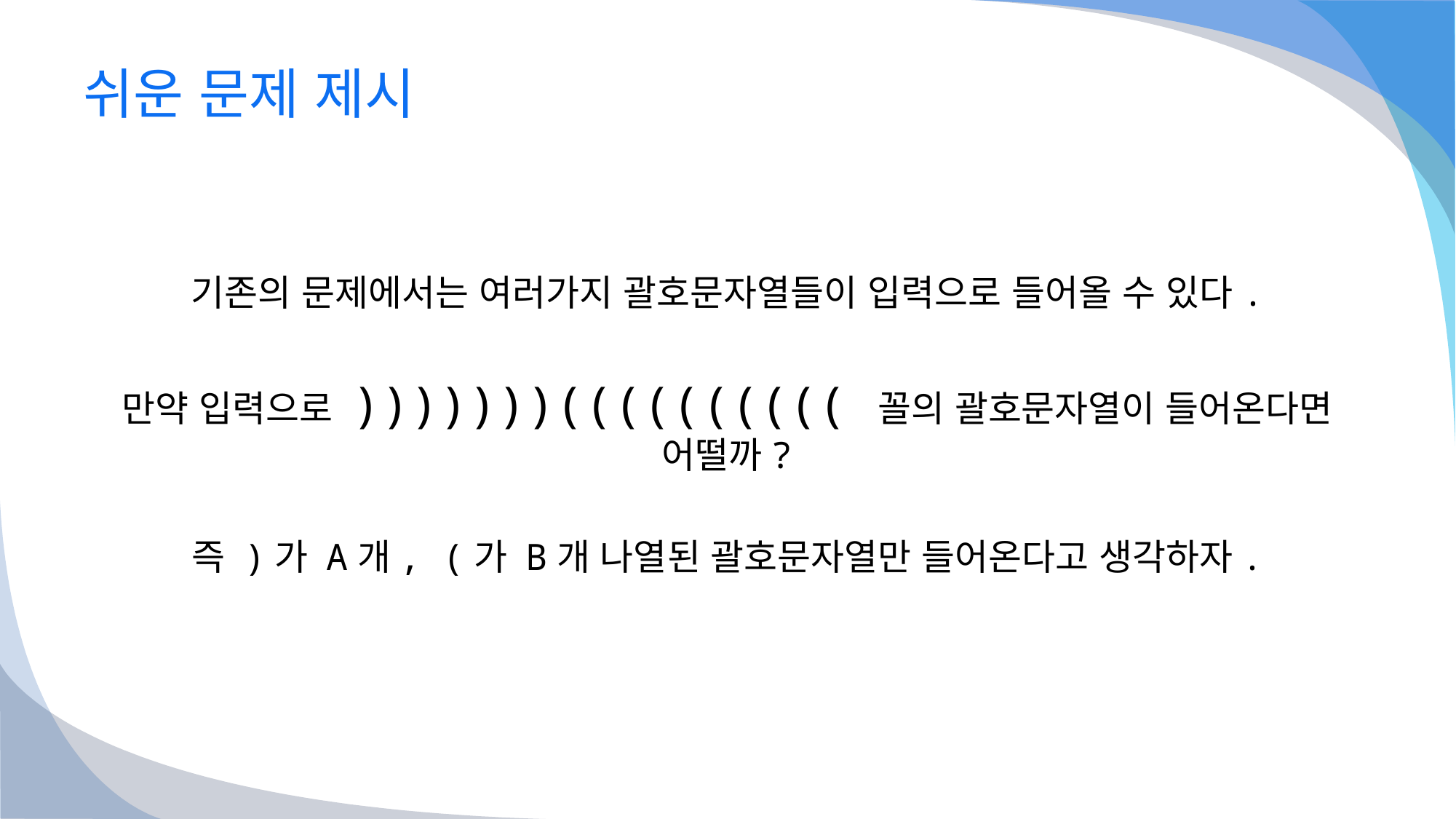

# 쉬운 문제 제시

기존의 문제에서는 여러가지 괄호문자열들이 입력으로 들어올 수 있다.

만약 입력으로 )))))))(((((((((( 꼴의 괄호문자열이 들어온다면 어떨까?

즉 )가 A개, (가 B개 나열된 괄호문자열만 들어온다고 생각하자.